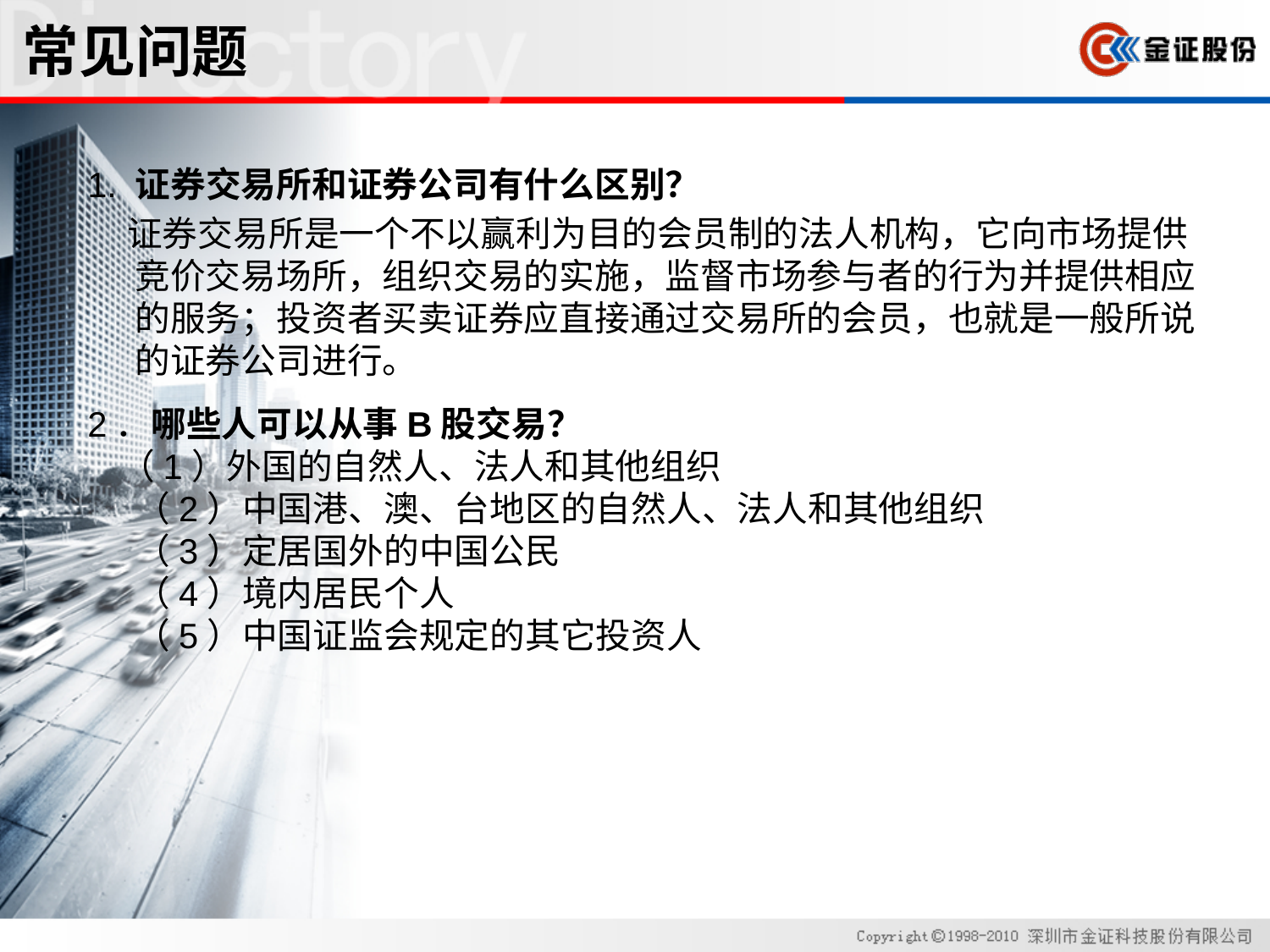

# 常见问题
1. 证券交易所和证券公司有什么区别？
    证券交易所是一个不以赢利为目的会员制的法人机构，它向市场提供竞价交易场所，组织交易的实施，监督市场参与者的行为并提供相应的服务；投资者买卖证券应直接通过交易所的会员，也就是一般所说的证券公司进行。
2．哪些人可以从事B股交易？
   （1）外国的自然人、法人和其他组织
（2）中国港、澳、台地区的自然人、法人和其他组织
（3）定居国外的中国公民
（4）境内居民个人
（5）中国证监会规定的其它投资人